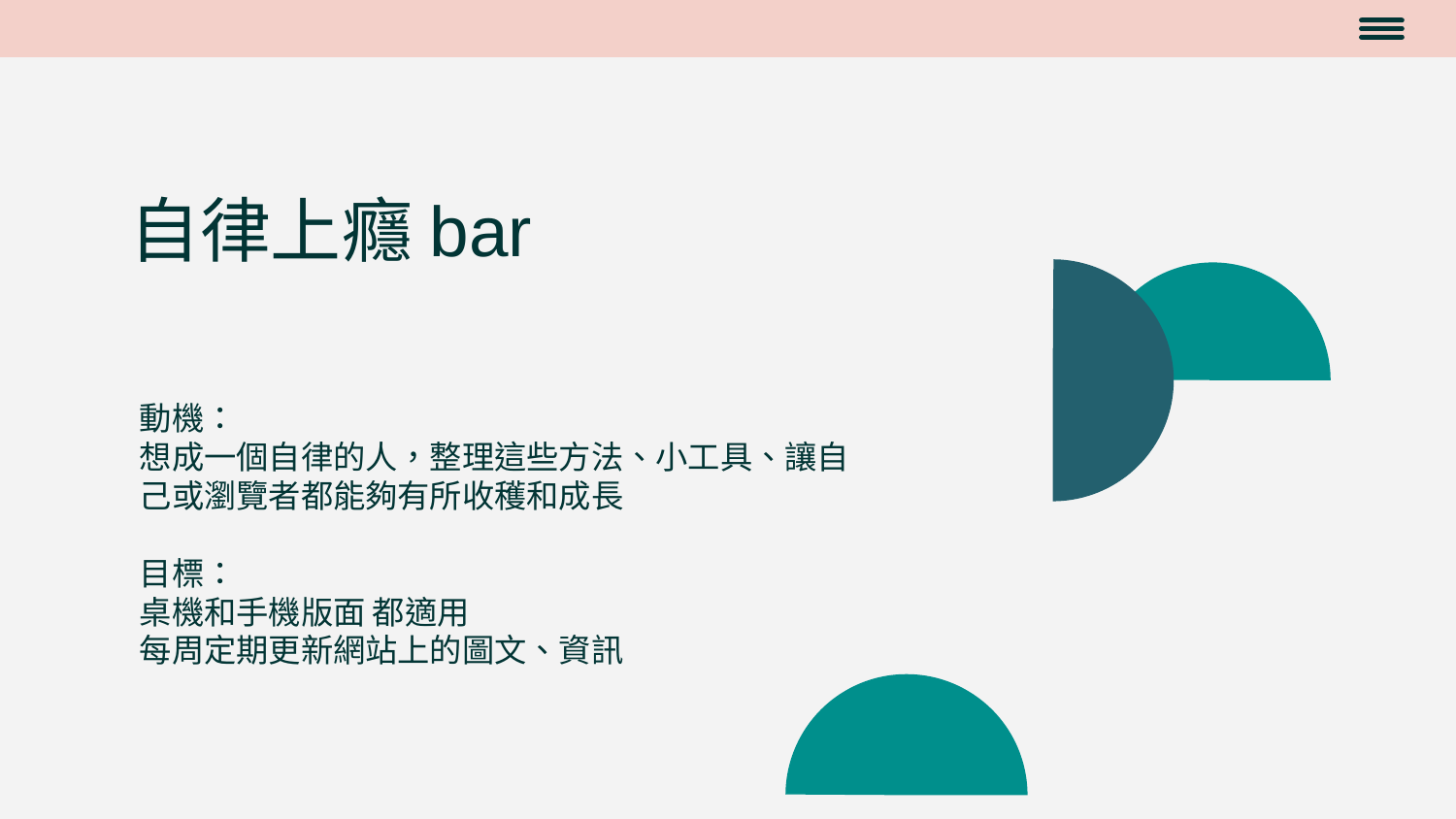

# 自律上癮bar

動機：
想成一個自律的人，整理這些方法、小工具、讓自己或瀏覽者都能夠有所收穫和成長

目標：
桌機和手機版面 都適用
每周定期更新網站上的圖文、資訊